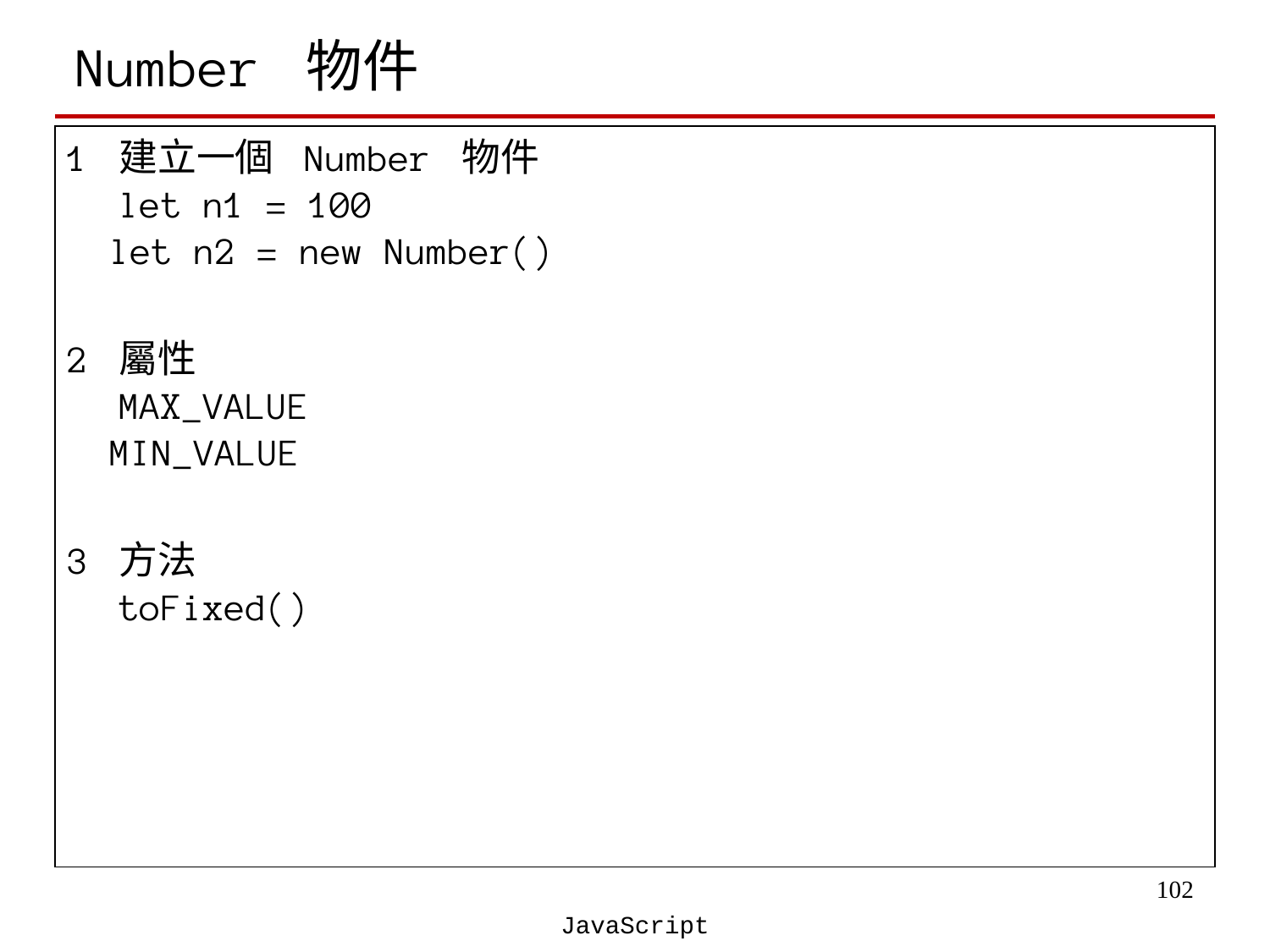

# Number 物件
1 建立一個 Number 物件
  let n1 = 100
  let n2 = new Number()

2 屬性
  MAX_VALUE
  MIN_VALUE

3 方法
  toFixed()

102
JavaScript